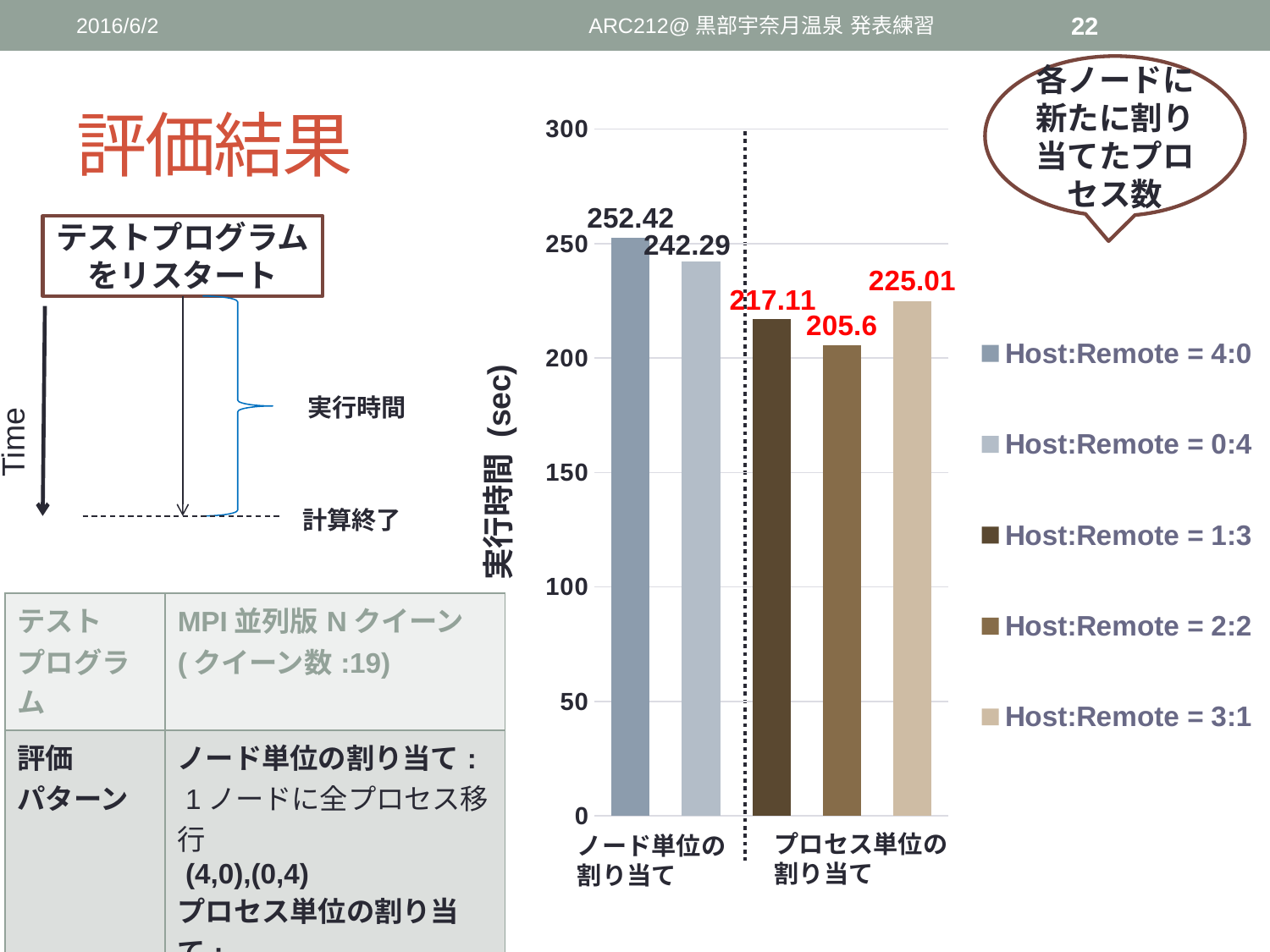

2016/6/2
ARC212@黒部宇奈月温泉 発表練習
22
各ノードに新たに割り当てたプロセス数
# 評価結果

### Chart

| Category | Host:Remote = 4:0 | Host:Remote = 0:4 | Host:Remote = 1:3 | Host:Remote = 2:2 | Host:Remote = 3:1 |
|---|---|---|---|---|---|
テストプログラムをリスタート

実行時間
Time
計算終了
| テスト プログラム | MPI並列版Nクイーン (クイーン数:19) |
| --- | --- |
| 評価 パターン | ノード単位の割り当て: 1ノードに全プロセス移行 (4,0),(0,4) プロセス単位の割り当て: (1,3),(2,2).(3,1) |
プロセス単位の
割り当て
ノード単位の
割り当て